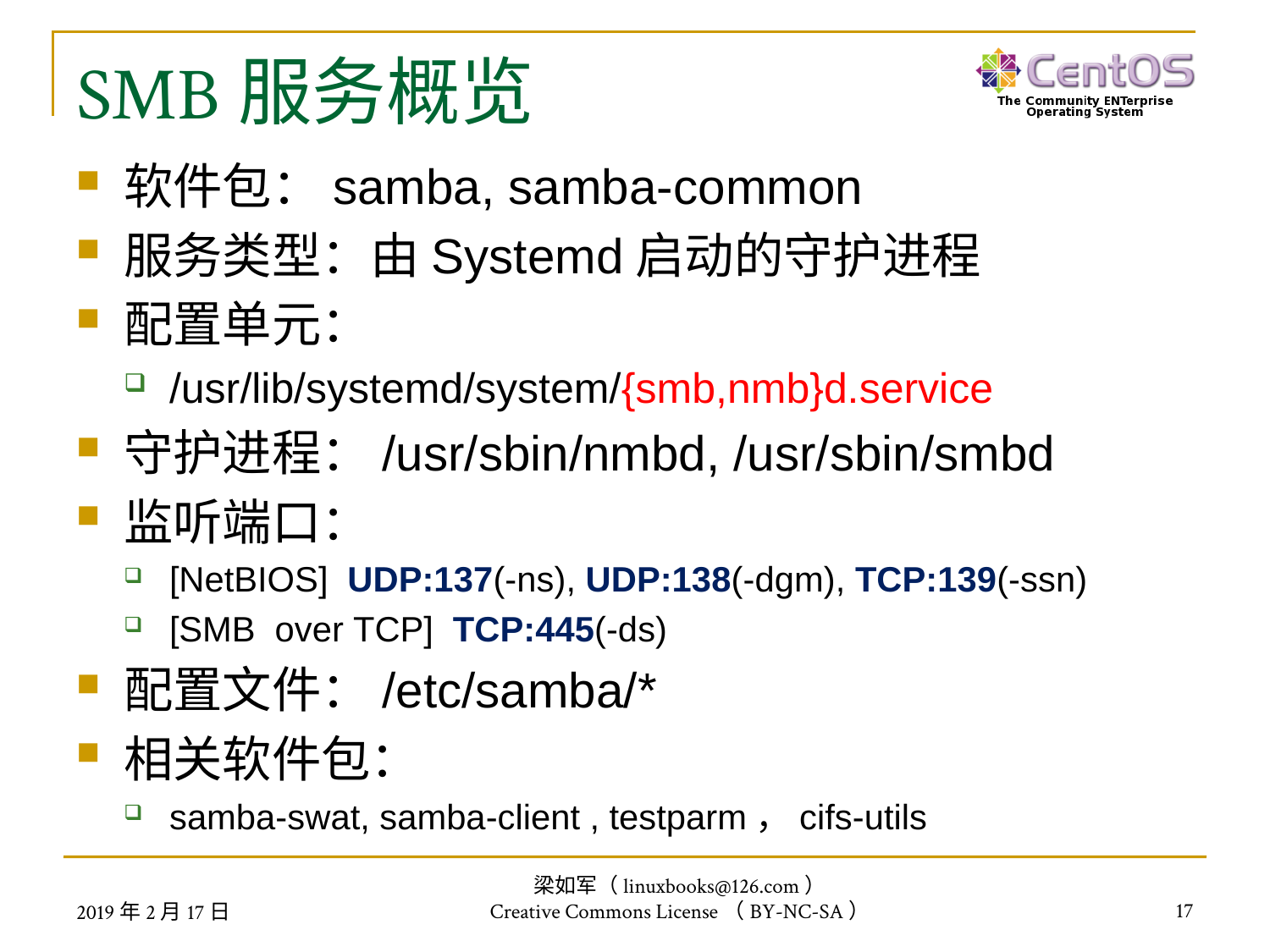

# SMB服务概览
软件包：samba, samba-common
服务类型：由Systemd启动的守护进程
配置单元：
/usr/lib/systemd/system/{smb,nmb}d.service
守护进程：/usr/sbin/nmbd, /usr/sbin/smbd
监听端口：
[NetBIOS]  UDP:137(-ns), UDP:138(-dgm), TCP:139(-ssn)
[SMB  over TCP]  TCP:445(-ds)
配置文件：/etc/samba/*
相关软件包：
samba-swat, samba-client , testparm，cifs-utils
梁如军（linuxbooks@126.com）
Creative Commons License（BY-NC-SA）
2019年2月17日
17